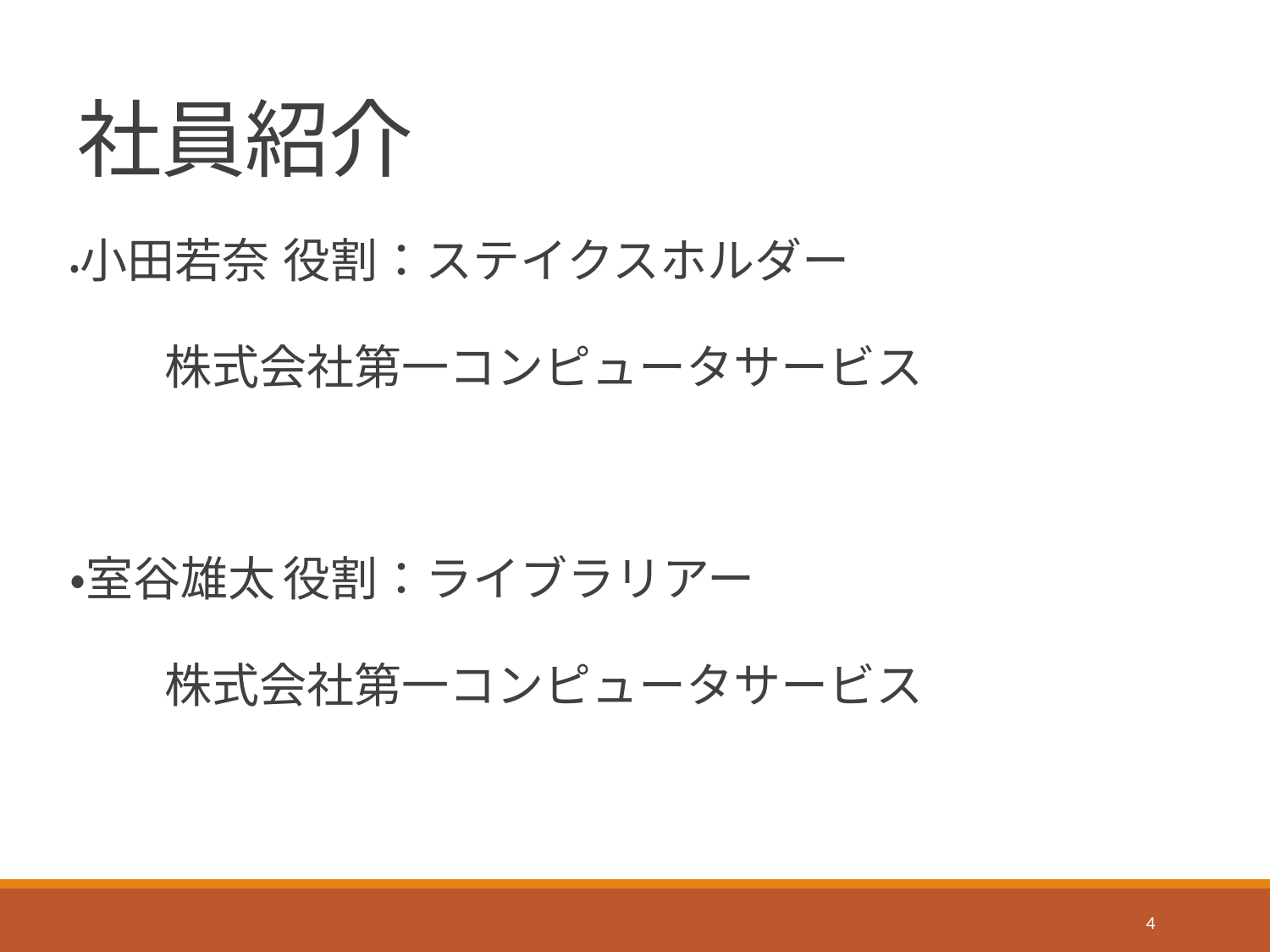

# 社員紹介
・小田若奈	役割：ステイクスホルダー
　　株式会社第一コンピュータサービス

・室谷雄太	役割：ライブラリアー
　　株式会社第一コンピュータサービス

4